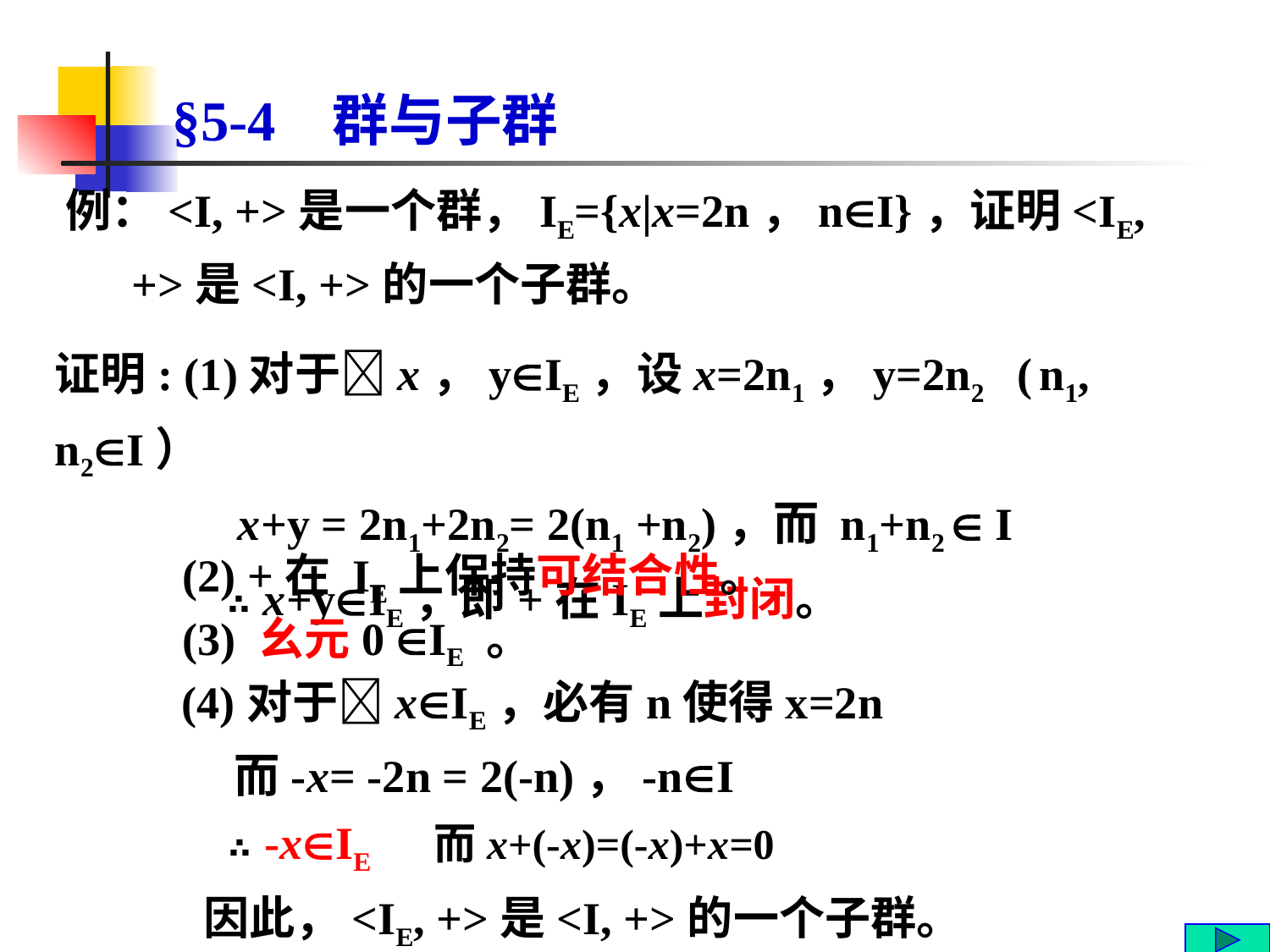

# §5-4   群与子群
例：<I, +>是一个群，IE={x|x=2n，n∈I}，证明<IE, +>是<I, +>的一个子群。
证明: (1)对于∀x，y∈IE，设x=2n1，y=2n2     ( n1, n2∈I）
                x+y = 2n1+2n2= 2(n1 +n2)，而 n1+n2 ∈ I
               ∴ x+y∈IE，即+在IE上封闭。
 (2) +在 IE上保持可结合性。
 (3) 幺元0 ∈IE 。
(4)对于∀x∈IE，必有n使得x=2n
    而-x= -2n = 2(-n)，-n∈I
    ∴ -x∈IE        而x+(-x)=(-x)+x=0
 因此，<IE, +>是<I, +>的一个子群。
37